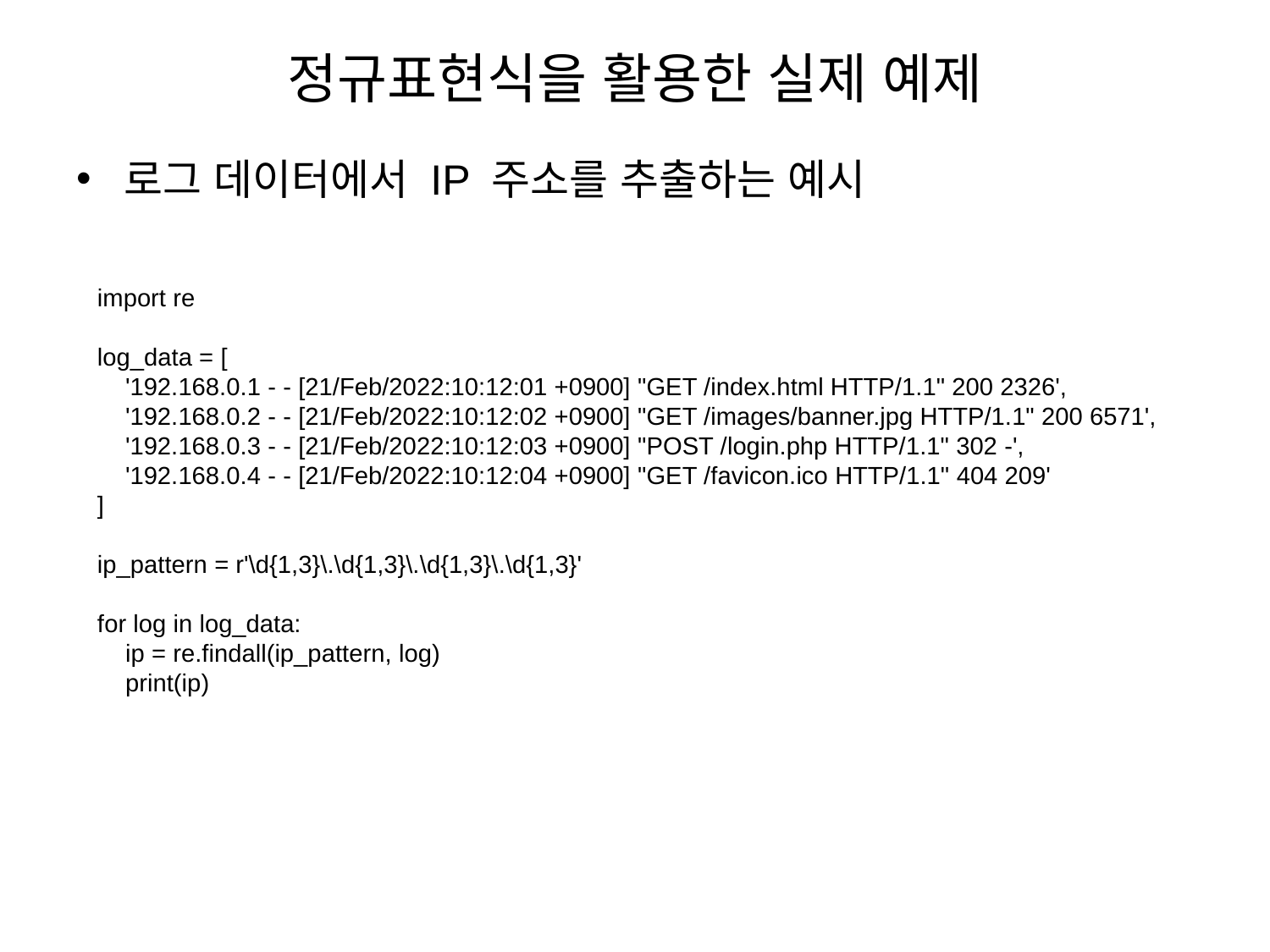

# 정규표현식을 활용한 실제 예제
로그 데이터에서 IP 주소를 추출하는 예시
import re

log_data = [
    '192.168.0.1 - - [21/Feb/2022:10:12:01 +0900] "GET /index.html HTTP/1.1" 200 2326',
    '192.168.0.2 - - [21/Feb/2022:10:12:02 +0900] "GET /images/banner.jpg HTTP/1.1" 200 6571',
    '192.168.0.3 - - [21/Feb/2022:10:12:03 +0900] "POST /login.php HTTP/1.1" 302 -',
    '192.168.0.4 - - [21/Feb/2022:10:12:04 +0900] "GET /favicon.ico HTTP/1.1" 404 209'
]

ip_pattern = r'\d{1,3}\.\d{1,3}\.\d{1,3}\.\d{1,3}'

for log in log_data:
    ip = re.findall(ip_pattern, log)
    print(ip)